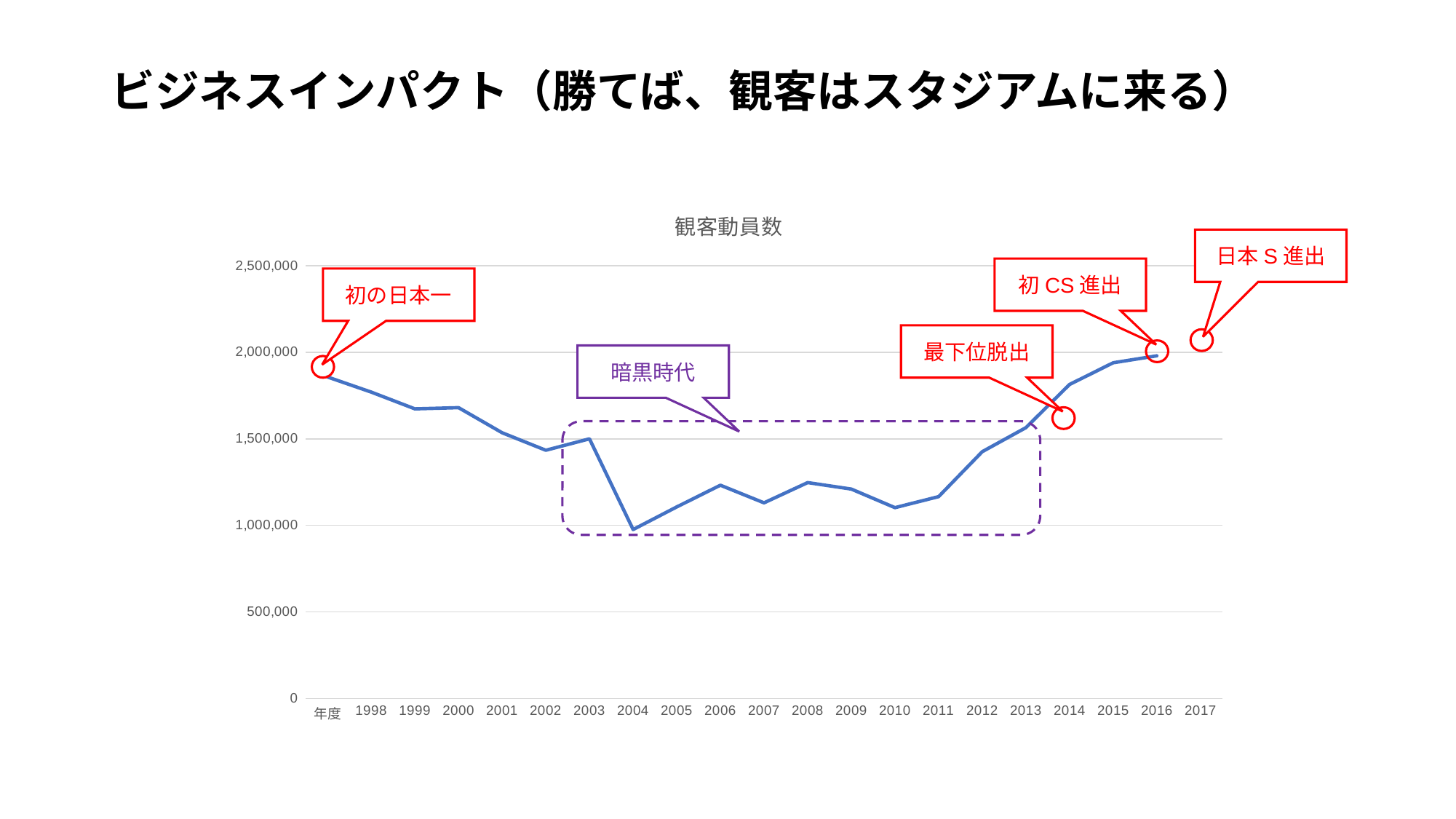

# ビジネスインパクト（勝てば、観客はスタジアムに来る）

[unsupported chart]

日本S進出
初CS進出
初の日本一
最下位脱出

暗黒時代